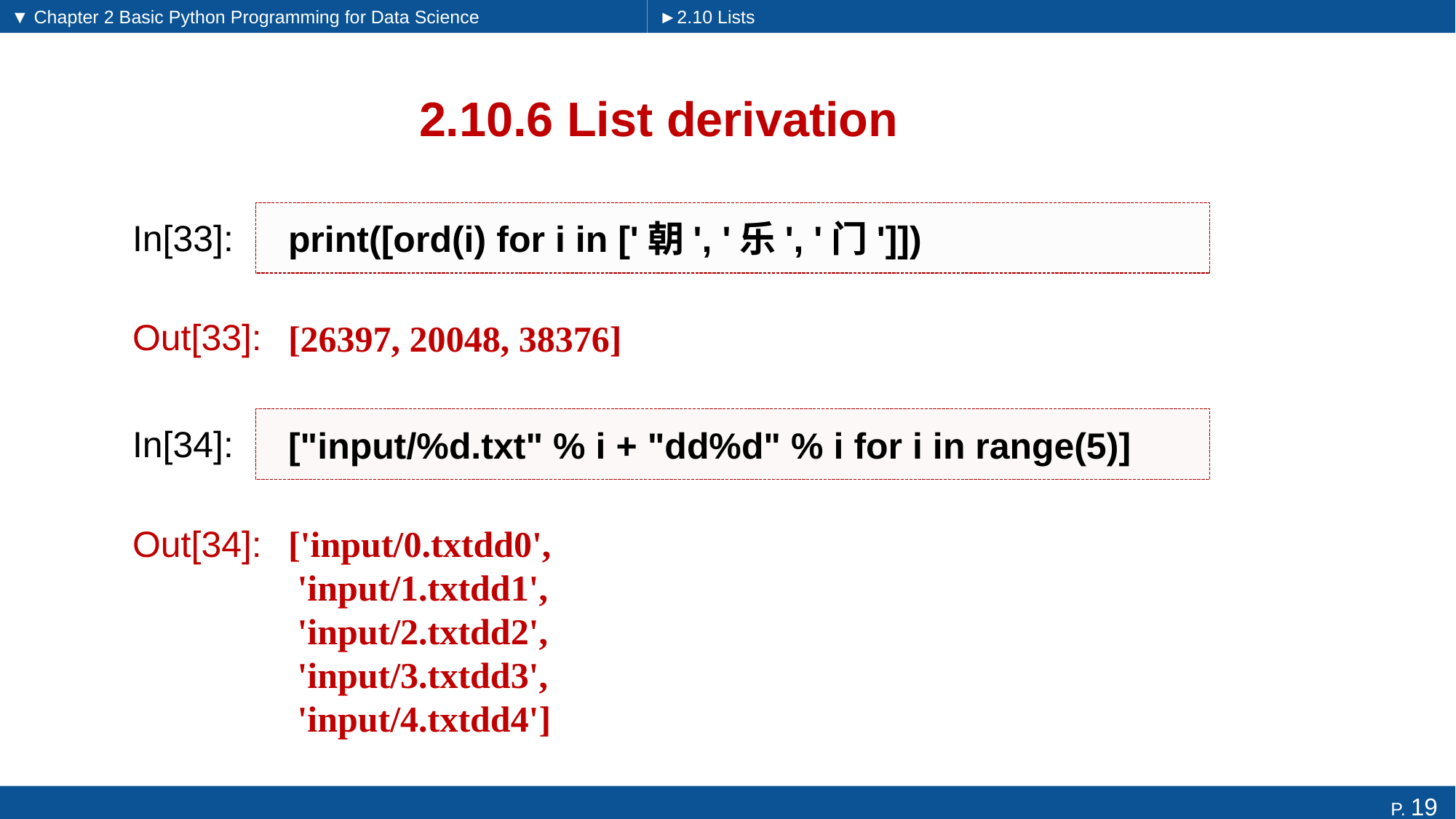

▼ Chapter 2 Basic Python Programming for Data Science
►2.10 Lists
# 2.10.6 List derivation
print([ord(i) for i in ['朝', '乐', '门']])
In[33]:
[26397, 20048, 38376]
Out[33]:
["input/%d.txt" % i + "dd%d" % i for i in range(5)]
In[34]:
['input/0.txtdd0',
 'input/1.txtdd1',
 'input/2.txtdd2',
 'input/3.txtdd3',
 'input/4.txtdd4']
Out[34]: